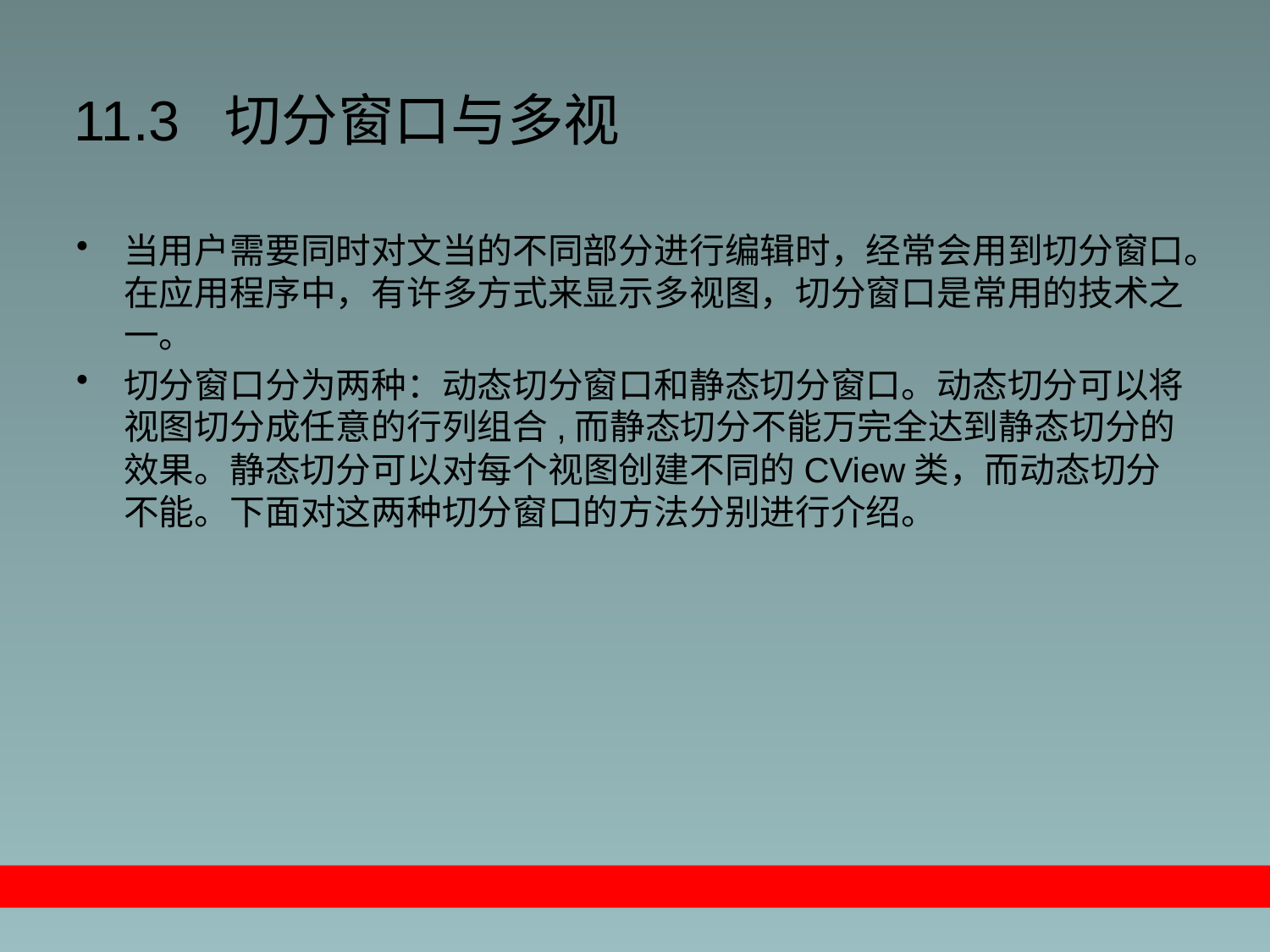

# 11.3  切分窗口与多视
当用户需要同时对文当的不同部分进行编辑时，经常会用到切分窗口。在应用程序中，有许多方式来显示多视图，切分窗口是常用的技术之一。
切分窗口分为两种：动态切分窗口和静态切分窗口。动态切分可以将视图切分成任意的行列组合,而静态切分不能万完全达到静态切分的效果。静态切分可以对每个视图创建不同的CView类，而动态切分不能。下面对这两种切分窗口的方法分别进行介绍。